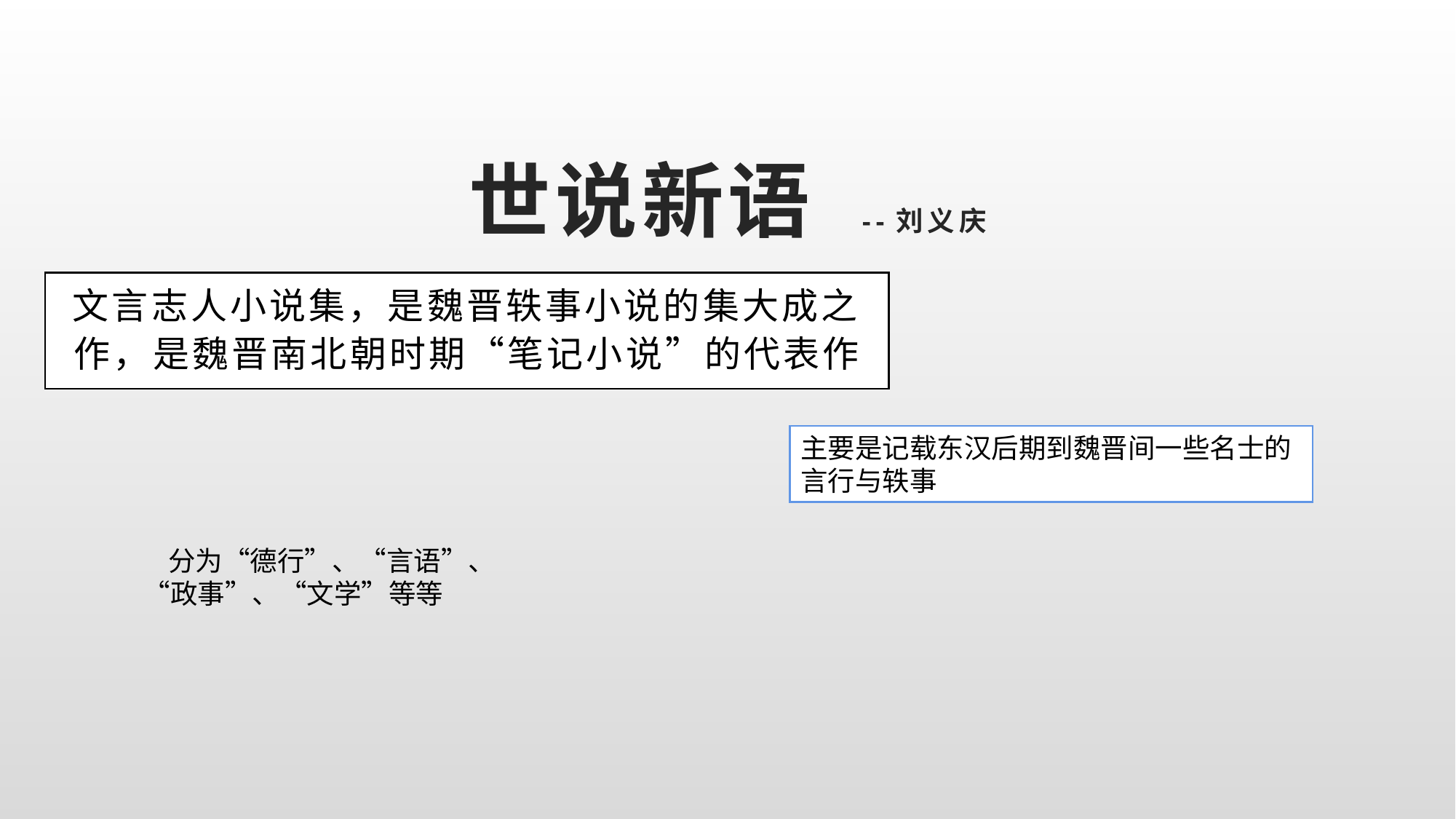

# 世说新语 --刘义庆
文言志人小说集，是魏晋轶事小说的集大成之作，是魏晋南北朝时期“笔记小说”的代表作
主要是记载东汉后期到魏晋间一些名士的言行与轶事
   分为“德行”、“言语”、 “政事”、“文学”等等